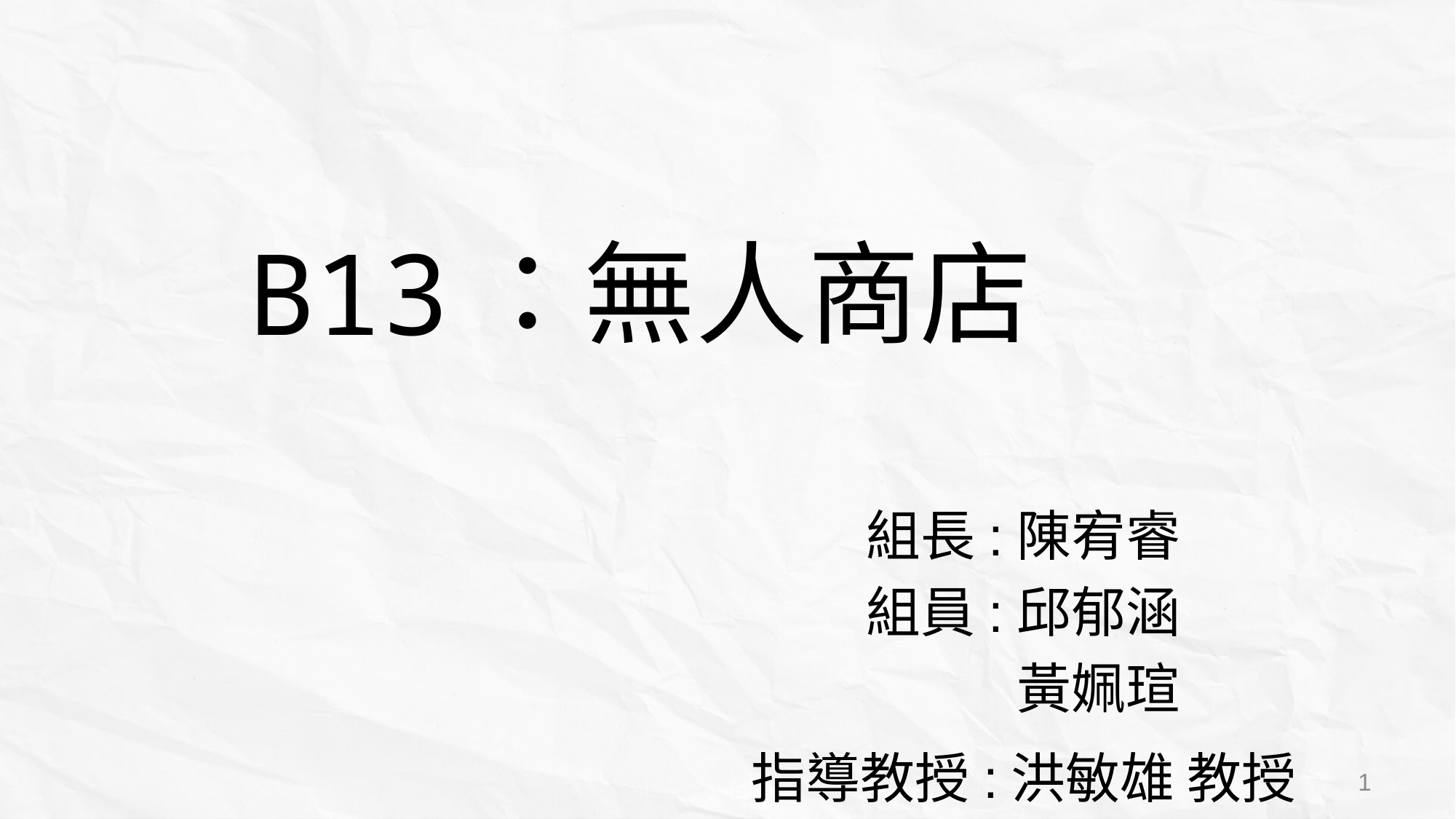

# B13：無人商店
組長:陳宥睿
組員:邱郁涵
黃姵瑄
指導教授:洪敏雄 教授
1